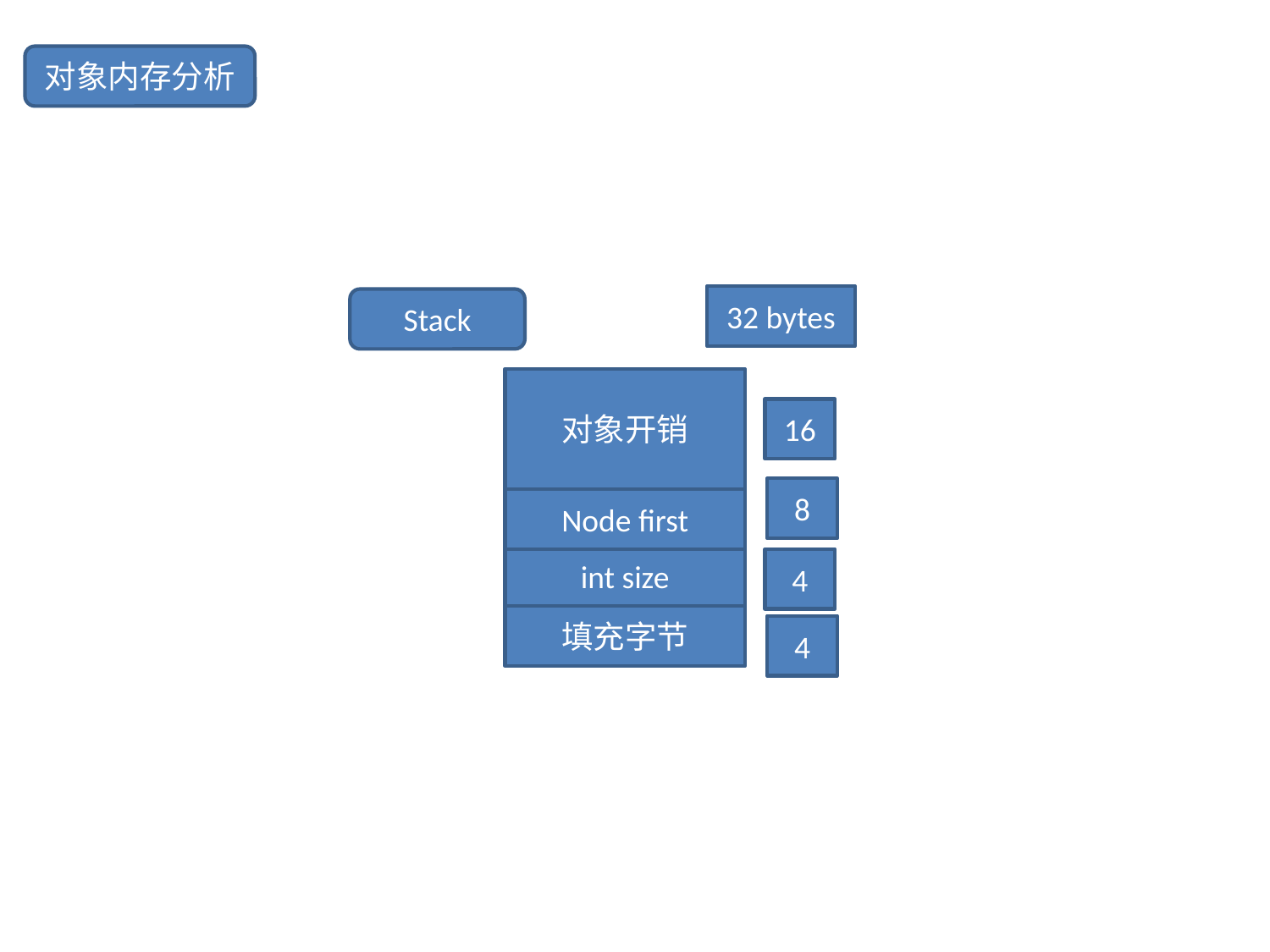

对象内存分析
32 bytes
Stack
对象开销
16
8
Node first
int size
4
填充字节
4